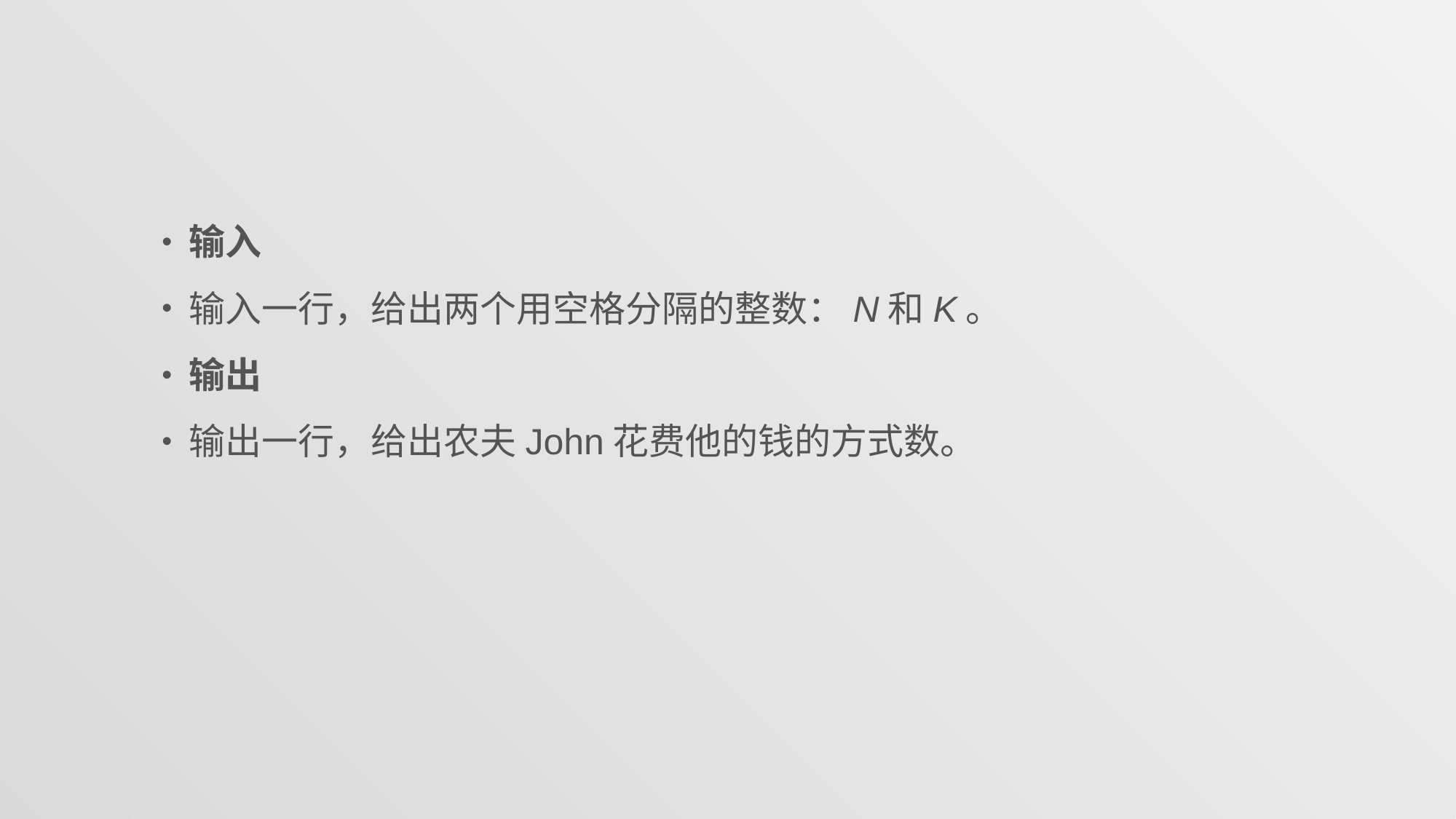

#
输入
输入一行，给出两个用空格分隔的整数：N和K。
输出
输出一行，给出农夫John花费他的钱的方式数。